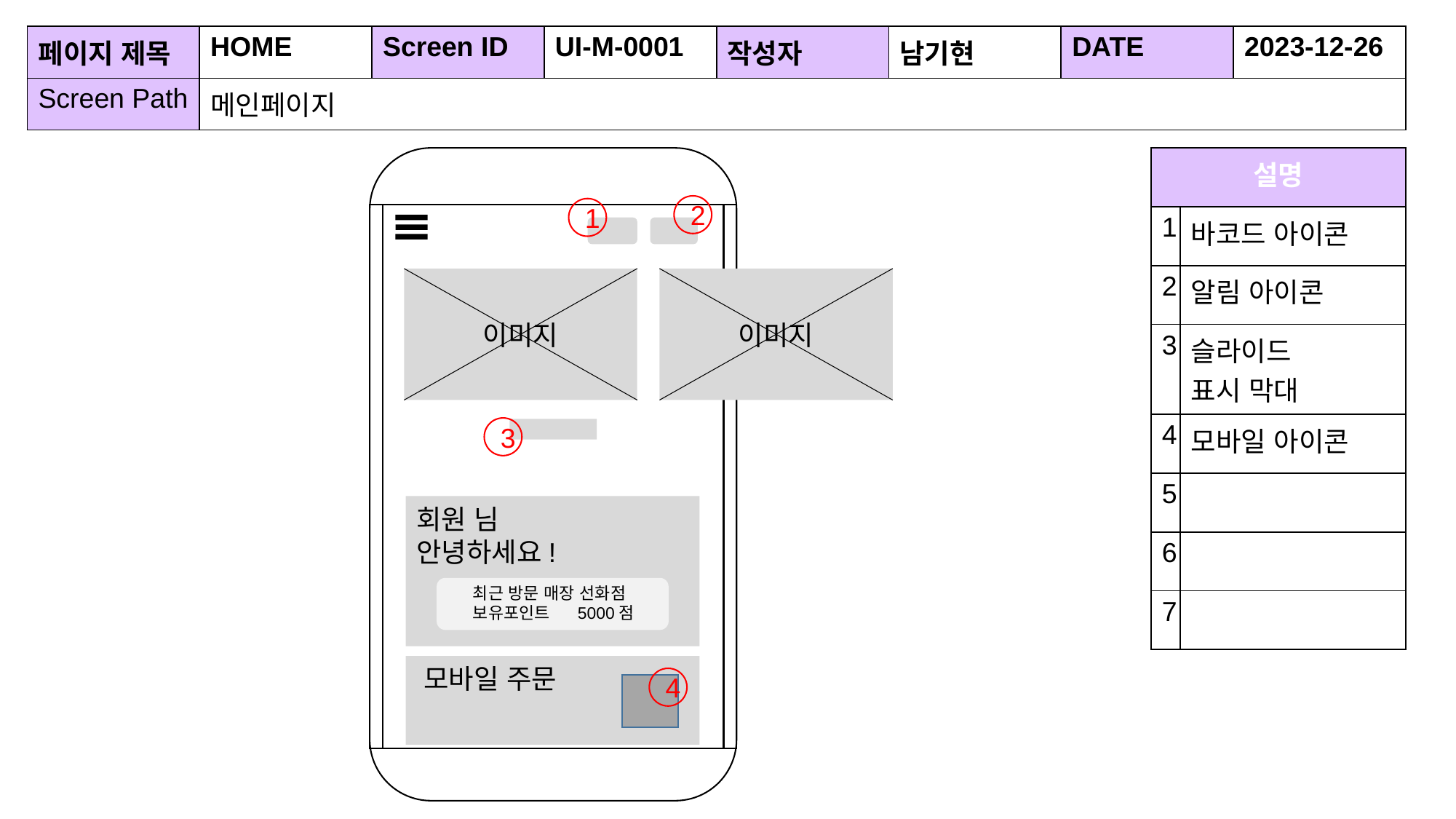

| 페이지 제목 | HOME | Screen ID | UI-M-0001 | 작성자 | 남기현 | DATE | 2023-12-26 |
| --- | --- | --- | --- | --- | --- | --- | --- |
| Screen Path | 메인페이지 |  |  |  |  |  |  |

| 설명 |  |
| --- | --- |
| 1 | 바코드 아이콘 |
| 2 | 알림 아이콘 |
| 3 | 슬라이드 표시 막대 |
| 4 | 모바일 아이콘 |
| 5 |  |
| 6 |  |
| 7 |  |
2
1

이미지
이미지
5
6
3

7

회원 님
안녕하세요!
최근 방문 매장 선화점
보유포인트     5000점

모바일 주문
4